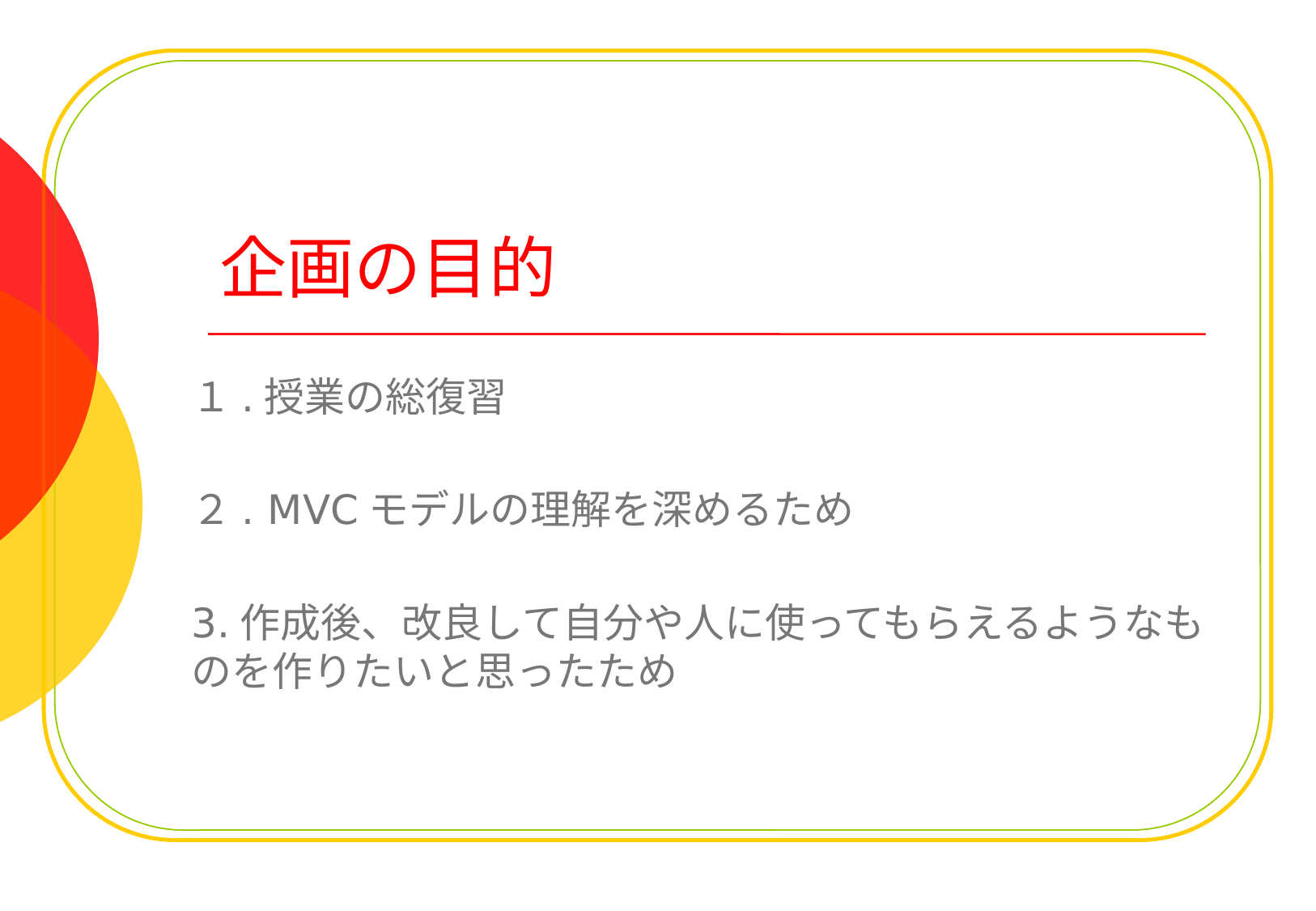

# 企画の目的
１.授業の総復習

２. MVCモデルの理解を深めるため

3.作成後、改良して自分や人に使ってもらえるようなものを作りたいと思ったため